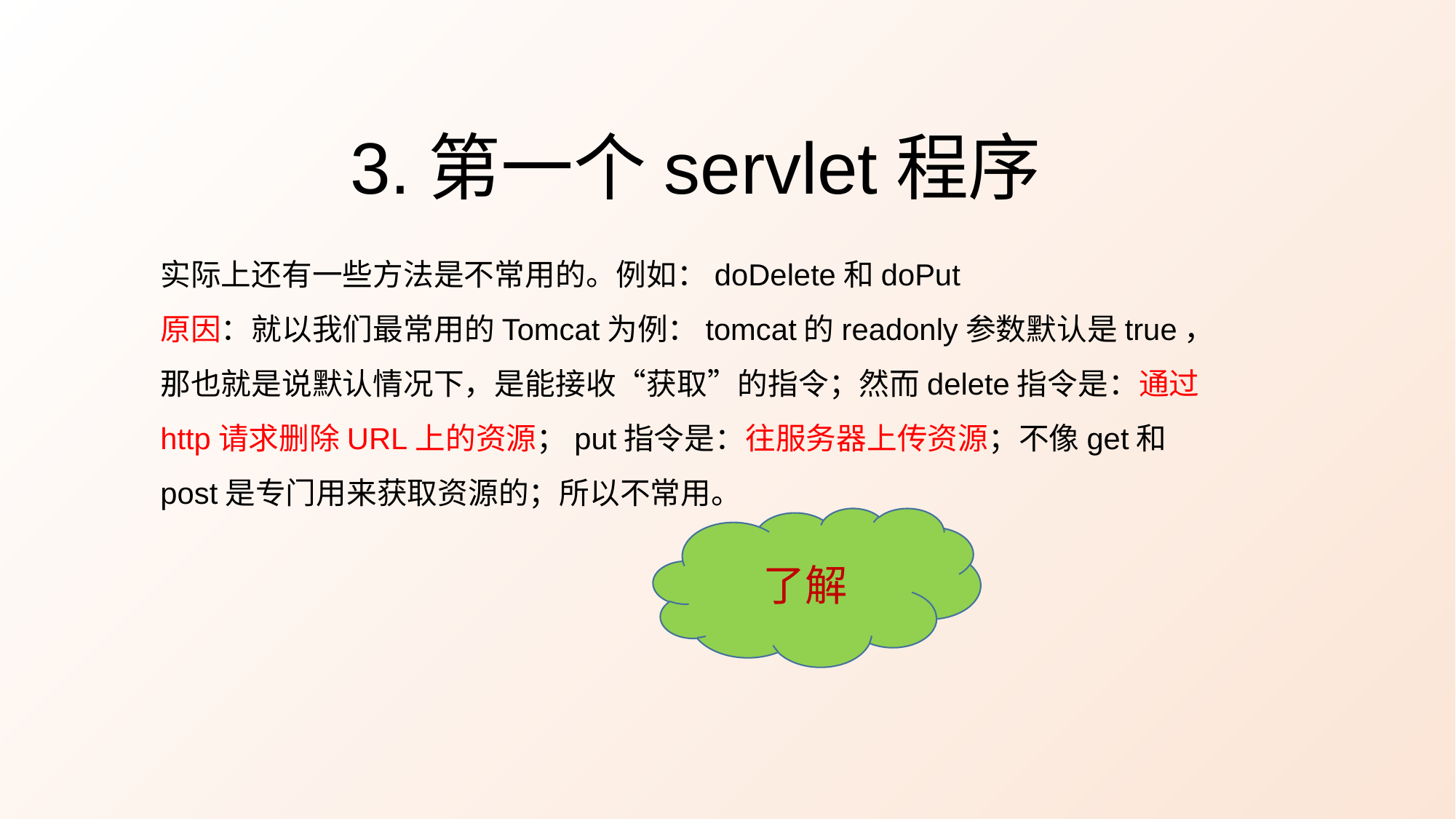

3.第一个servlet程序
实际上还有一些方法是不常用的。例如：doDelete和doPut
原因：就以我们最常用的Tomcat为例：tomcat的readonly参数默认是true，那也就是说默认情况下，是能接收“获取”的指令；然而delete指令是：通过http请求删除URL上的资源；put指令是：往服务器上传资源；不像get和post是专门用来获取资源的；所以不常用。
了解